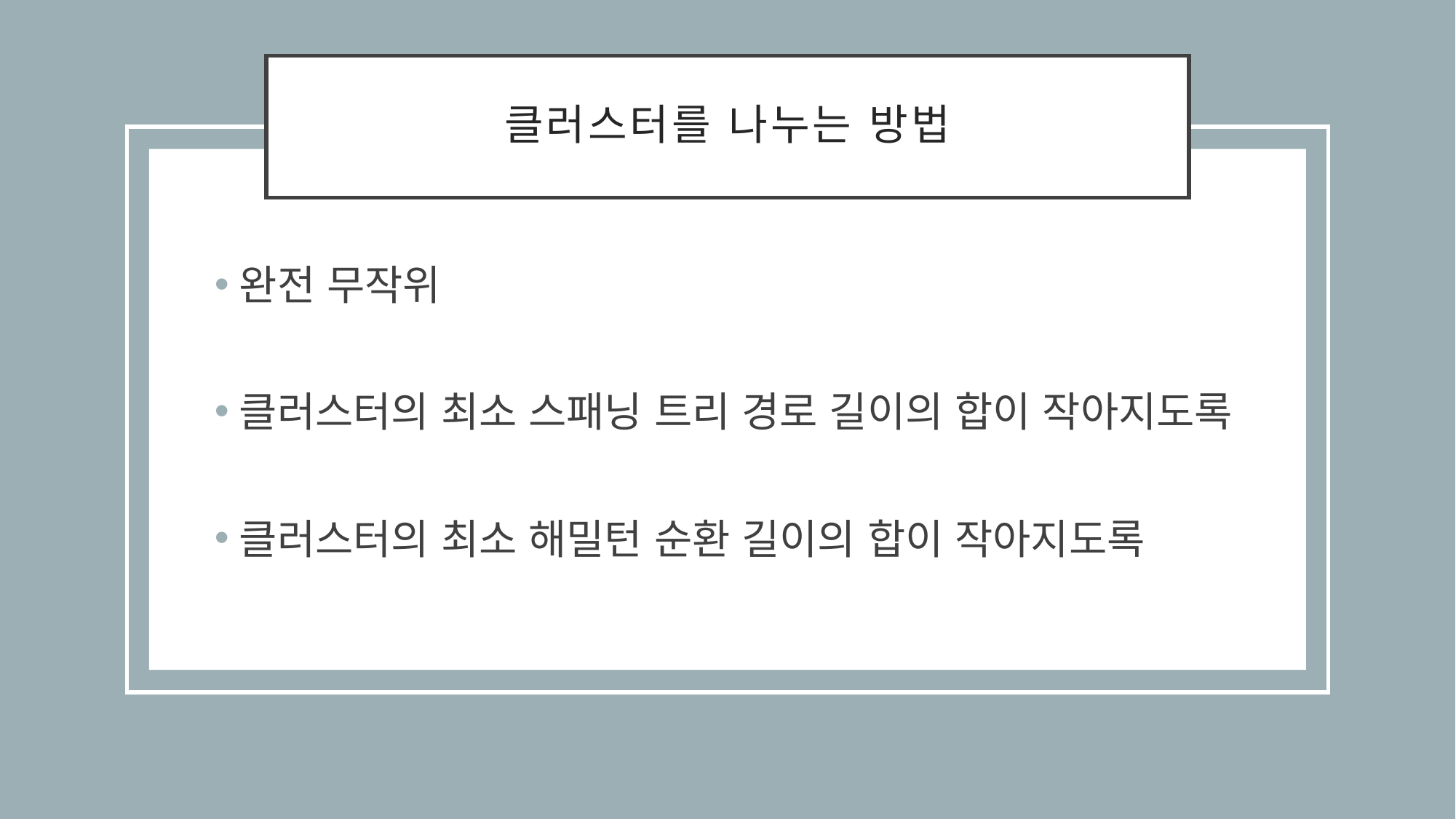

# 클러스터를 나누는 방법

완전 무작위

클러스터의 최소 스패닝 트리 경로 길이의 합이 작아지도록

클러스터의 최소 해밀턴 순환 길이의 합이 작아지도록